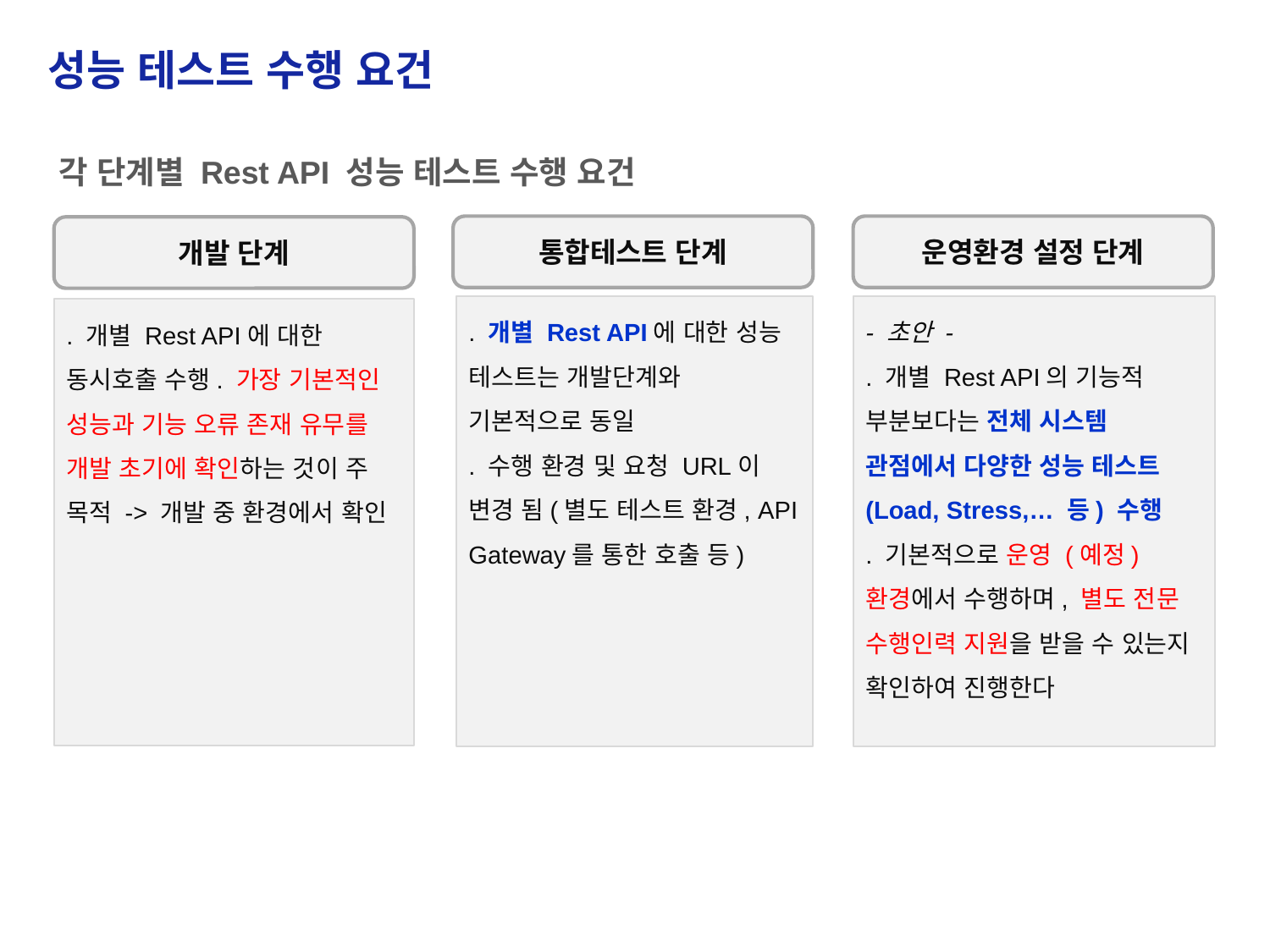

성능 테스트 수행 요건
각 단계별 Rest API 성능 테스트 수행 요건
통합테스트 단계
운영환경 설정 단계
개발 단계
. 개별 Rest API에 대한 성능 테스트는 개발단계와 기본적으로 동일
. 수행 환경 및 요청 URL이 변경 됨(별도 테스트 환경, API Gateway를 통한 호출 등)
- 초안 -
. 개별 Rest API의 기능적 부분보다는 전체 시스템 관점에서 다양한 성능 테스트(Load, Stress,… 등) 수행
. 기본적으로 운영 (예정)환경에서 수행하며, 별도 전문 수행인력 지원을 받을 수 있는지 확인하여 진행한다
. 개별 Rest API에 대한 동시호출 수행. 가장 기본적인 성능과 기능 오류 존재 유무를 개발 초기에 확인하는 것이 주 목적 -> 개발 중 환경에서 확인